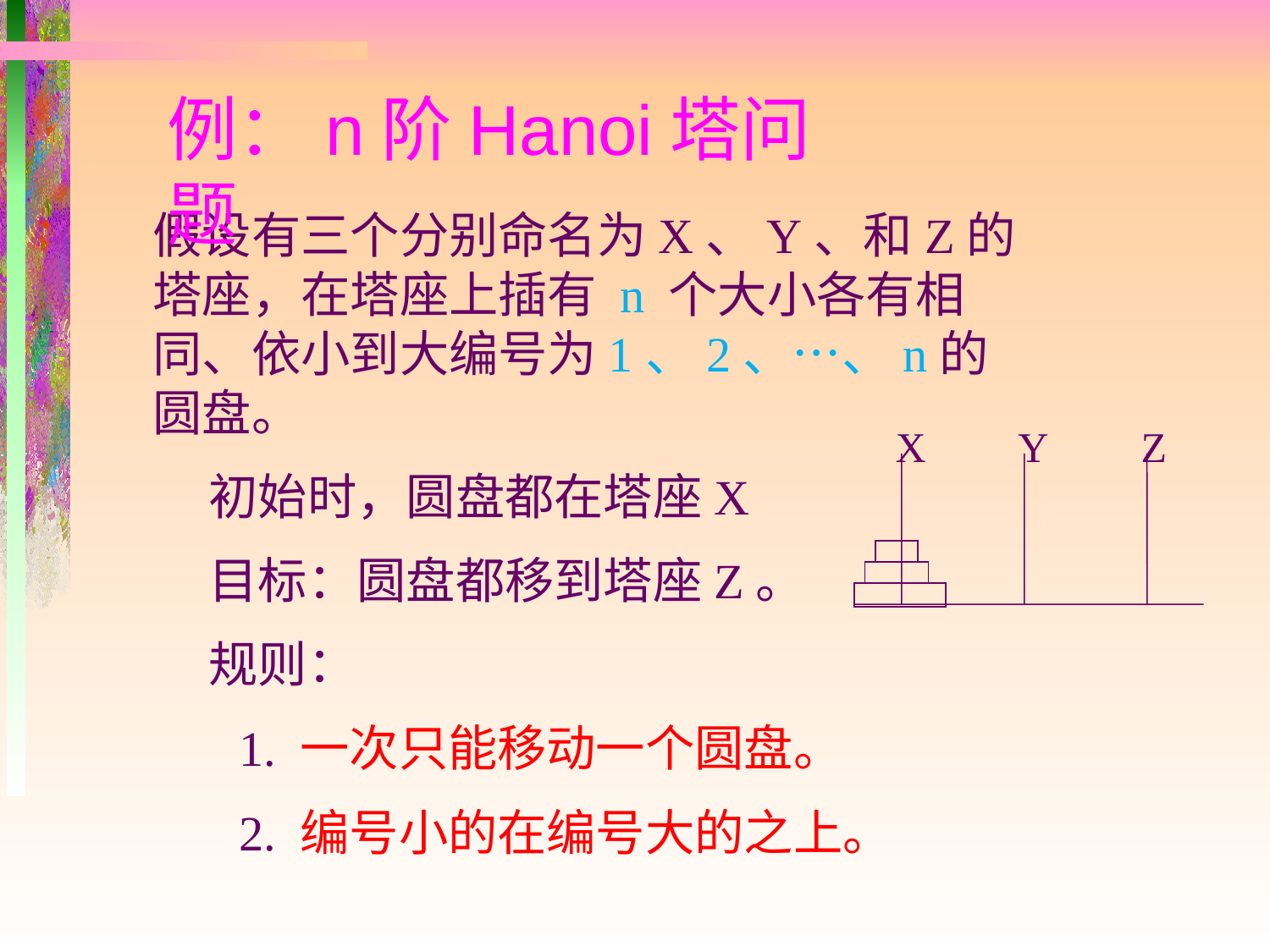

例：n阶Hanoi塔问题
假设有三个分别命名为X、Y、和Z的塔座，在塔座上插有 n 个大小各有相同、依小到大编号为1、2、…、n的圆盘。
    初始时，圆盘都在塔座X
    目标：圆盘都移到塔座Z。
    规则：
       1. 一次只能移动一个圆盘。
       2. 编号小的在编号大的之上。
X
Y
Z